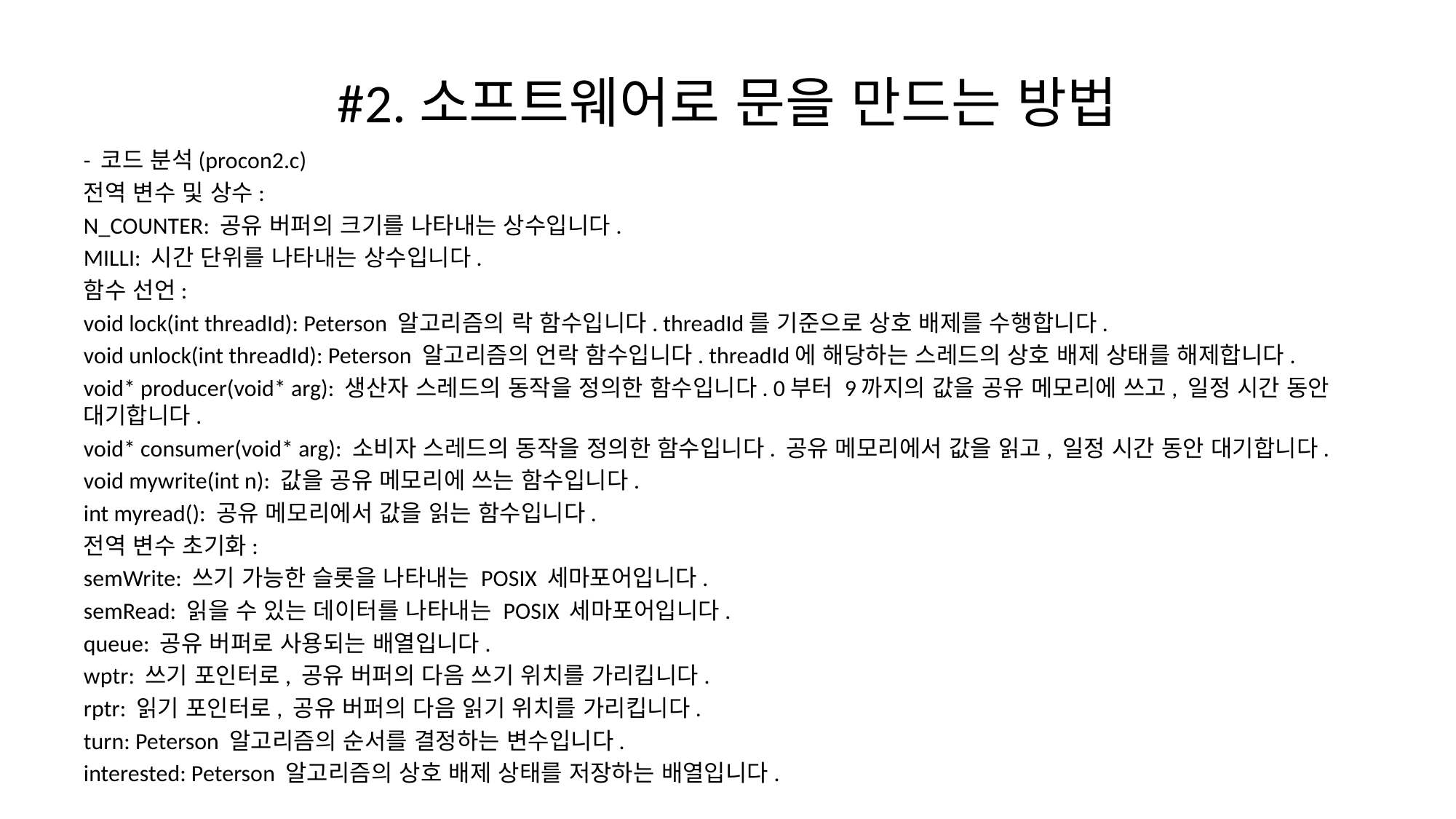

# #2.소프트웨어로 문을 만드는 방법
- 코드 분석(procon2.c)
전역 변수 및 상수:
N_COUNTER: 공유 버퍼의 크기를 나타내는 상수입니다.
MILLI: 시간 단위를 나타내는 상수입니다.
함수 선언:
void lock(int threadId): Peterson 알고리즘의 락 함수입니다. threadId를 기준으로 상호 배제를 수행합니다.
void unlock(int threadId): Peterson 알고리즘의 언락 함수입니다. threadId에 해당하는 스레드의 상호 배제 상태를 해제합니다.
void* producer(void* arg): 생산자 스레드의 동작을 정의한 함수입니다. 0부터 9까지의 값을 공유 메모리에 쓰고, 일정 시간 동안 대기합니다.
void* consumer(void* arg): 소비자 스레드의 동작을 정의한 함수입니다. 공유 메모리에서 값을 읽고, 일정 시간 동안 대기합니다.
void mywrite(int n): 값을 공유 메모리에 쓰는 함수입니다.
int myread(): 공유 메모리에서 값을 읽는 함수입니다.
전역 변수 초기화:
semWrite: 쓰기 가능한 슬롯을 나타내는 POSIX 세마포어입니다.
semRead: 읽을 수 있는 데이터를 나타내는 POSIX 세마포어입니다.
queue: 공유 버퍼로 사용되는 배열입니다.
wptr: 쓰기 포인터로, 공유 버퍼의 다음 쓰기 위치를 가리킵니다.
rptr: 읽기 포인터로, 공유 버퍼의 다음 읽기 위치를 가리킵니다.
turn: Peterson 알고리즘의 순서를 결정하는 변수입니다.
interested: Peterson 알고리즘의 상호 배제 상태를 저장하는 배열입니다.